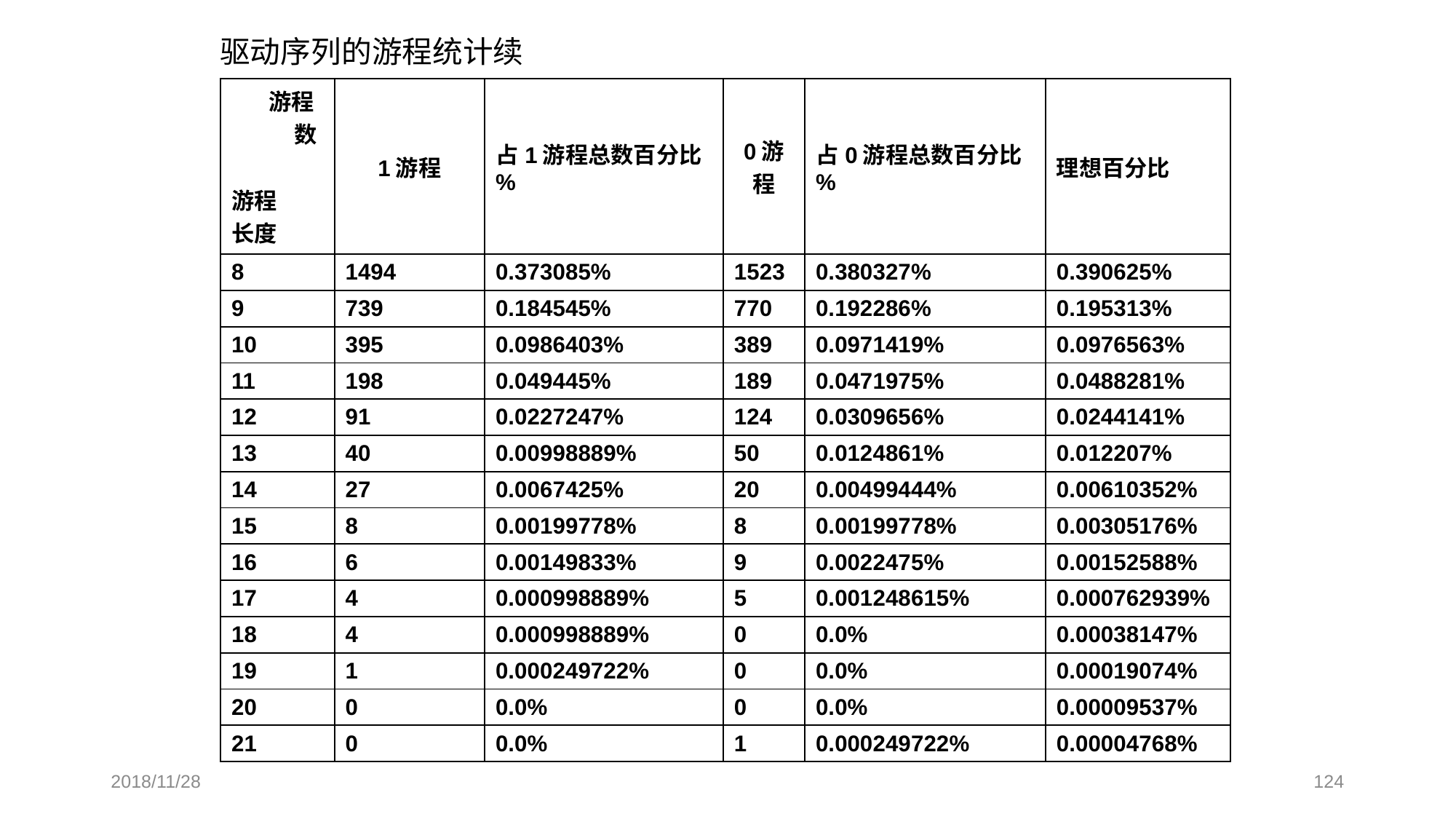

驱动序列的游程统计续
| 游程 数 游程 长度 | 1游程 | 占1游程总数百分比% | 0游程 | 占0游程总数百分比% | 理想百分比 |
| --- | --- | --- | --- | --- | --- |
| 8 | 1494 | 0.373085% | 1523 | 0.380327% | 0.390625% |
| 9 | 739 | 0.184545% | 770 | 0.192286% | 0.195313% |
| 10 | 395 | 0.0986403% | 389 | 0.0971419% | 0.0976563% |
| 11 | 198 | 0.049445% | 189 | 0.0471975% | 0.0488281% |
| 12 | 91 | 0.0227247% | 124 | 0.0309656% | 0.0244141% |
| 13 | 40 | 0.00998889% | 50 | 0.0124861% | 0.012207% |
| 14 | 27 | 0.0067425% | 20 | 0.00499444% | 0.00610352% |
| 15 | 8 | 0.00199778% | 8 | 0.00199778% | 0.00305176% |
| 16 | 6 | 0.00149833% | 9 | 0.0022475% | 0.00152588% |
| 17 | 4 | 0.000998889% | 5 | 0.001248615% | 0.000762939% |
| 18 | 4 | 0.000998889% | 0 | 0.0% | 0.00038147% |
| 19 | 1 | 0.000249722% | 0 | 0.0% | 0.00019074% |
| 20 | 0 | 0.0% | 0 | 0.0% | 0.00009537% |
| 21 | 0 | 0.0% | 1 | 0.000249722% | 0.00004768% |
2018/11/28
124